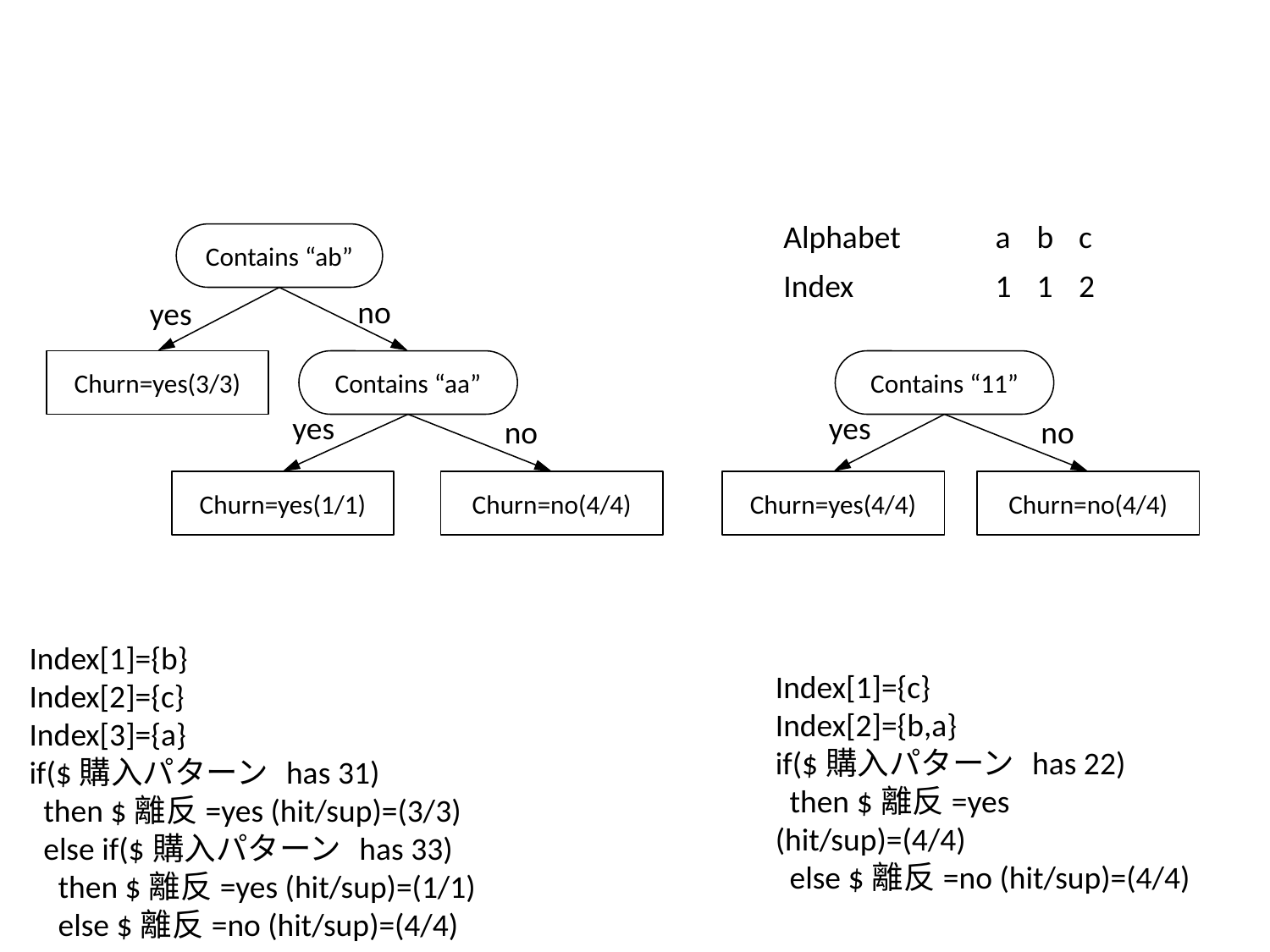

| Alphabet | a | b | c |
| --- | --- | --- | --- |
| Index | 1 | 1 | 2 |
Contains “ab”
no
yes

Churn=yes(3/3)
Contains “aa”
Contains “11”
yes
yes
no
no

Churn=yes(1/1)
Churn=no(4/4)
Churn=yes(4/4)
Churn=no(4/4)
Index[1]={b}
Index[2]={c}
Index[3]={a}
if($購入パターン has 31)
  then $離反=yes (hit/sup)=(3/3)
  else if($購入パターン has 33)
    then $離反=yes (hit/sup)=(1/1)
    else $離反=no (hit/sup)=(4/4)
Index[1]={c}
Index[2]={b,a}
if($購入パターン has 22)
  then $離反=yes (hit/sup)=(4/4)
  else $離反=no (hit/sup)=(4/4)